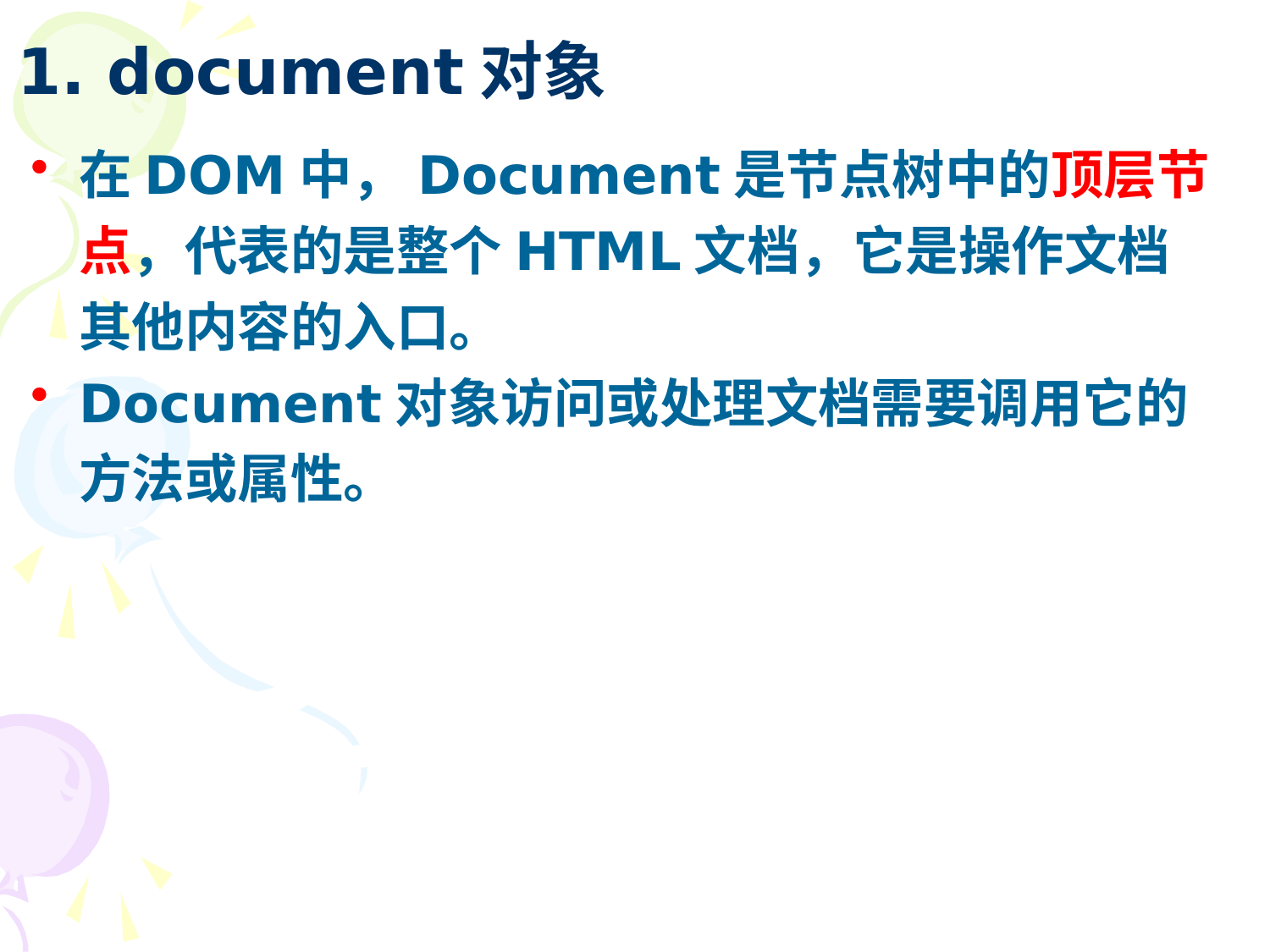

# 1. document对象
在DOM中，Document是节点树中的顶层节点，代表的是整个HTML文档，它是操作文档其他内容的入口。
Document对象访问或处理文档需要调用它的方法或属性。